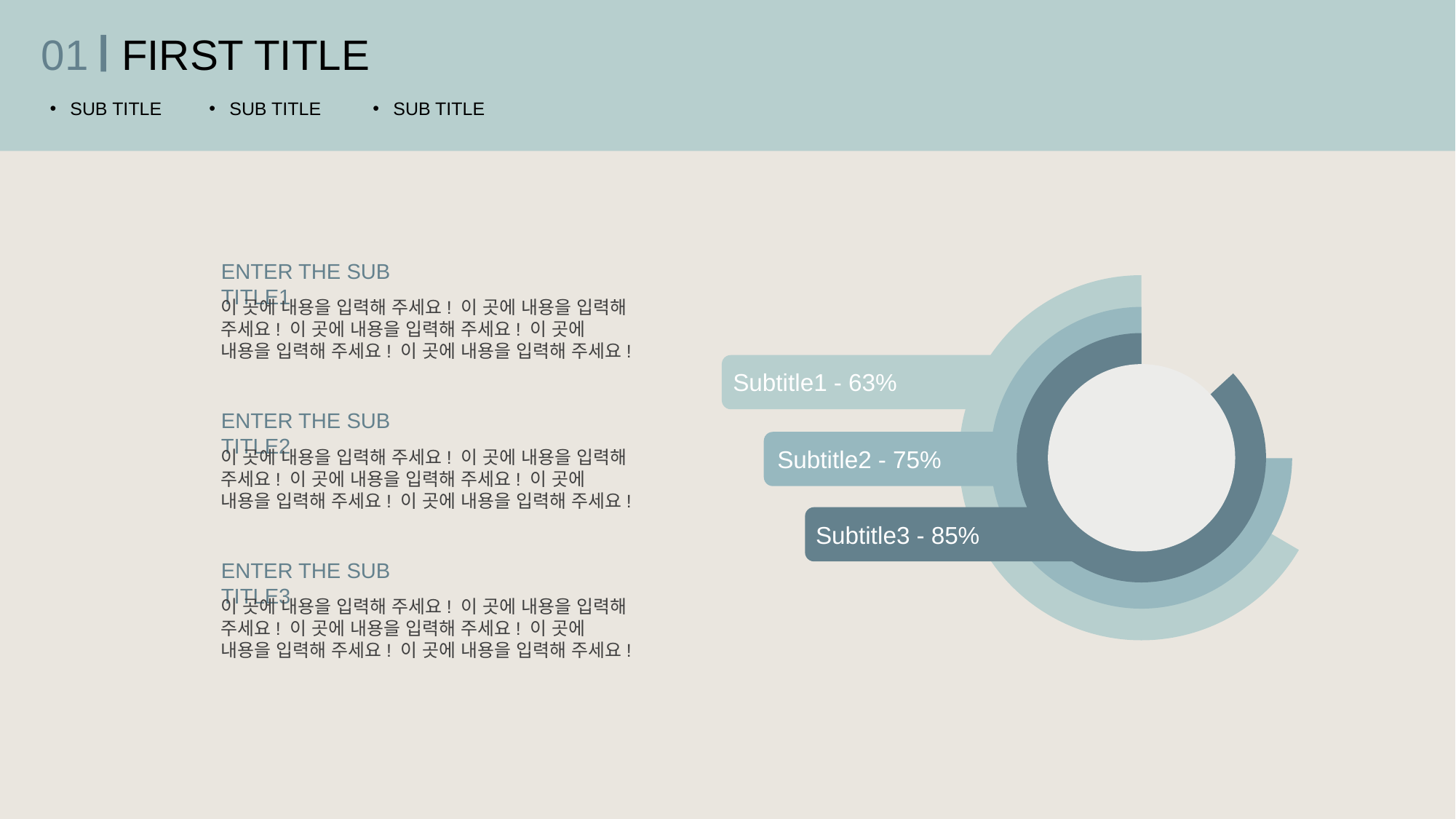

01
FIRST TITLE

SUB TITLE
SUB TITLE
SUB TITLE
ENTER THE SUB TITLE1

Subtitle1 - 63%

Subtitle2 - 75%
Subtitle3 - 85%
이 곳에 내용을 입력해 주세요! 이 곳에 내용을 입력해 주세요! 이 곳에 내용을 입력해 주세요! 이 곳에 내용을 입력해 주세요! 이 곳에 내용을 입력해 주세요!
ENTER THE SUB TITLE2
이 곳에 내용을 입력해 주세요! 이 곳에 내용을 입력해 주세요! 이 곳에 내용을 입력해 주세요! 이 곳에 내용을 입력해 주세요! 이 곳에 내용을 입력해 주세요!
ENTER THE SUB TITLE3
이 곳에 내용을 입력해 주세요! 이 곳에 내용을 입력해 주세요! 이 곳에 내용을 입력해 주세요! 이 곳에 내용을 입력해 주세요! 이 곳에 내용을 입력해 주세요!